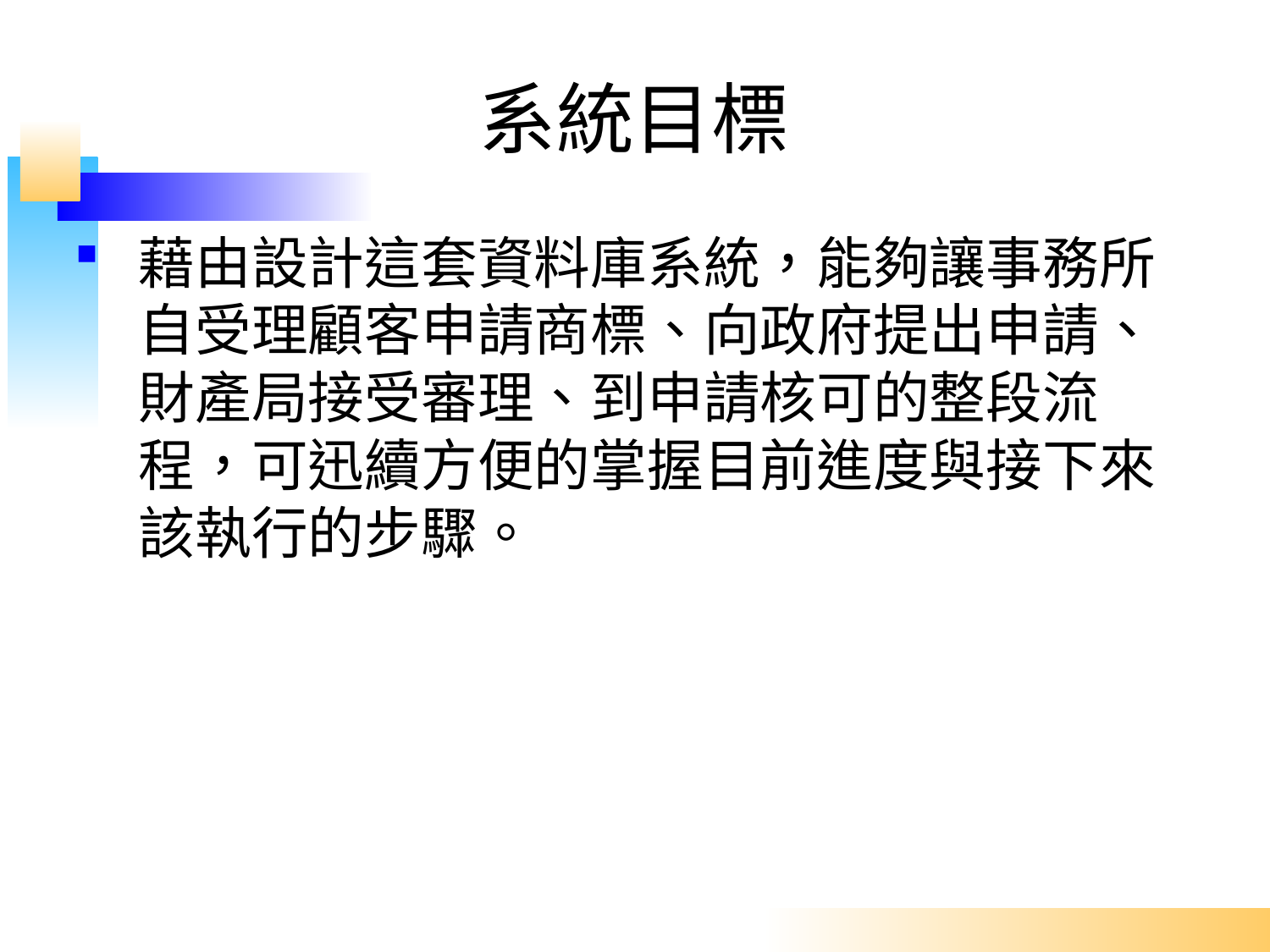

# 系統目標
藉由設計這套資料庫系統，能夠讓事務所自受理顧客申請商標、向政府提出申請、財產局接受審理、到申請核可的整段流程，可迅續方便的掌握目前進度與接下來該執行的步驟。